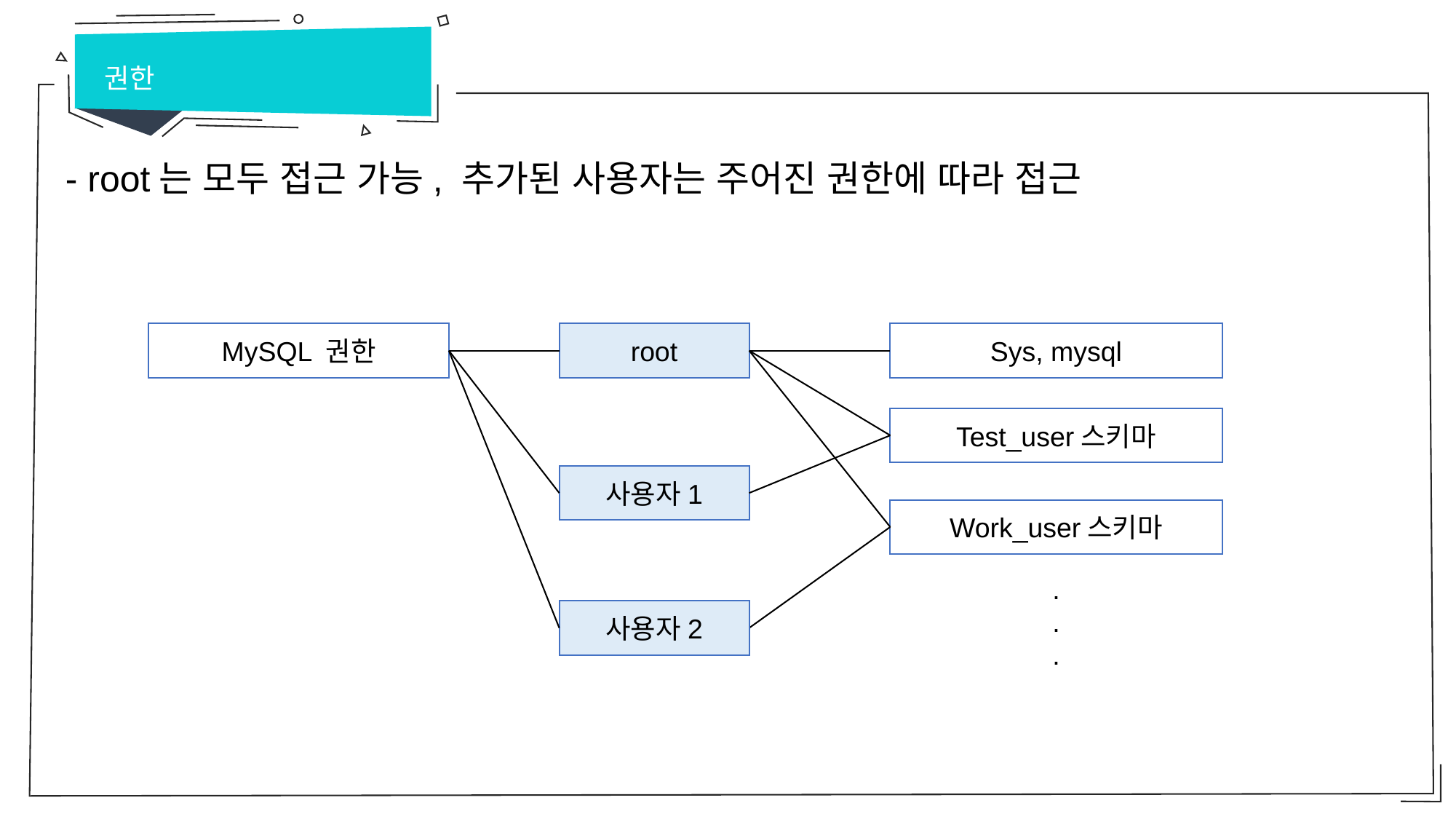

권한
- root는 모두 접근 가능, 추가된 사용자는 주어진 권한에 따라 접근
MySQL 권한
root
Sys, mysql
Test_user스키마
사용자1
Work_user스키마
.
.
.
사용자2